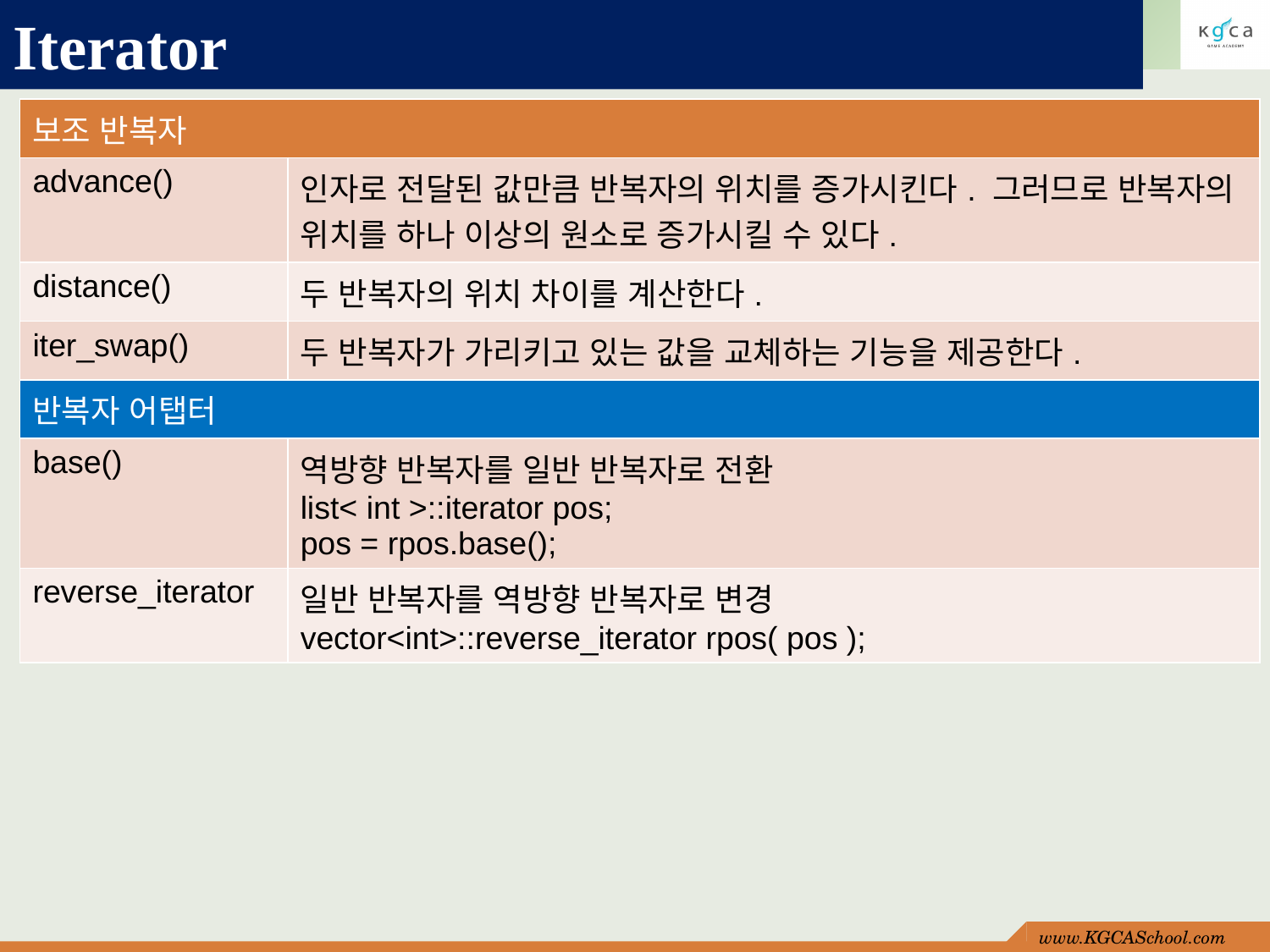

# Iterator
| 보조 반복자 |  |
| --- | --- |
| advance() | 인자로 전달된 값만큼 반복자의 위치를 증가시킨다. 그러므로 반복자의 위치를 하나 이상의 원소로 증가시킬 수 있다. |
| distance() | 두 반복자의 위치 차이를 계산한다. |
| iter\_swap() | 두 반복자가 가리키고 있는 값을 교체하는 기능을 제공한다. |
| 반복자 어탭터 |  |
| base() | 역방향 반복자를 일반 반복자로 전환 list< int >::iterator pos; pos = rpos.base(); |
| reverse\_iterator | 일반 반복자를 역방향 반복자로 변경 vector<int>::reverse\_iterator rpos( pos ); |